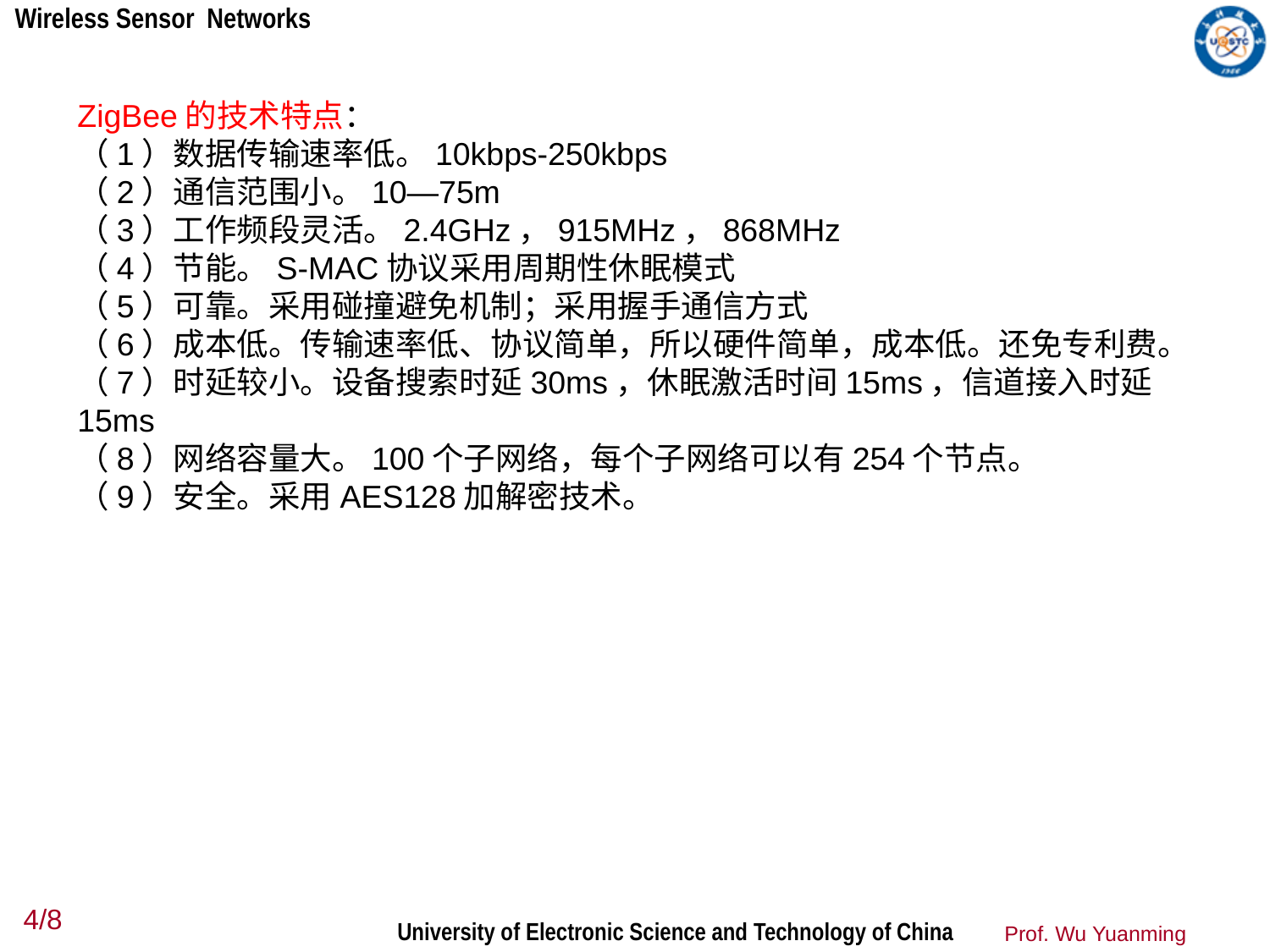

ZigBee的技术特点：
（1）数据传输速率低。10kbps-250kbps
（2）通信范围小。10—75m
（3）工作频段灵活。2.4GHz，915MHz，868MHz
（4）节能。S-MAC协议采用周期性休眠模式
（5）可靠。采用碰撞避免机制；采用握手通信方式
（6）成本低。传输速率低、协议简单，所以硬件简单，成本低。还免专利费。
（7）时延较小。设备搜索时延30ms，休眠激活时间15ms，信道接入时延15ms
（8）网络容量大。100个子网络，每个子网络可以有254个节点。
（9）安全。采用AES128加解密技术。
4/8
Prof. Wu Yuanming